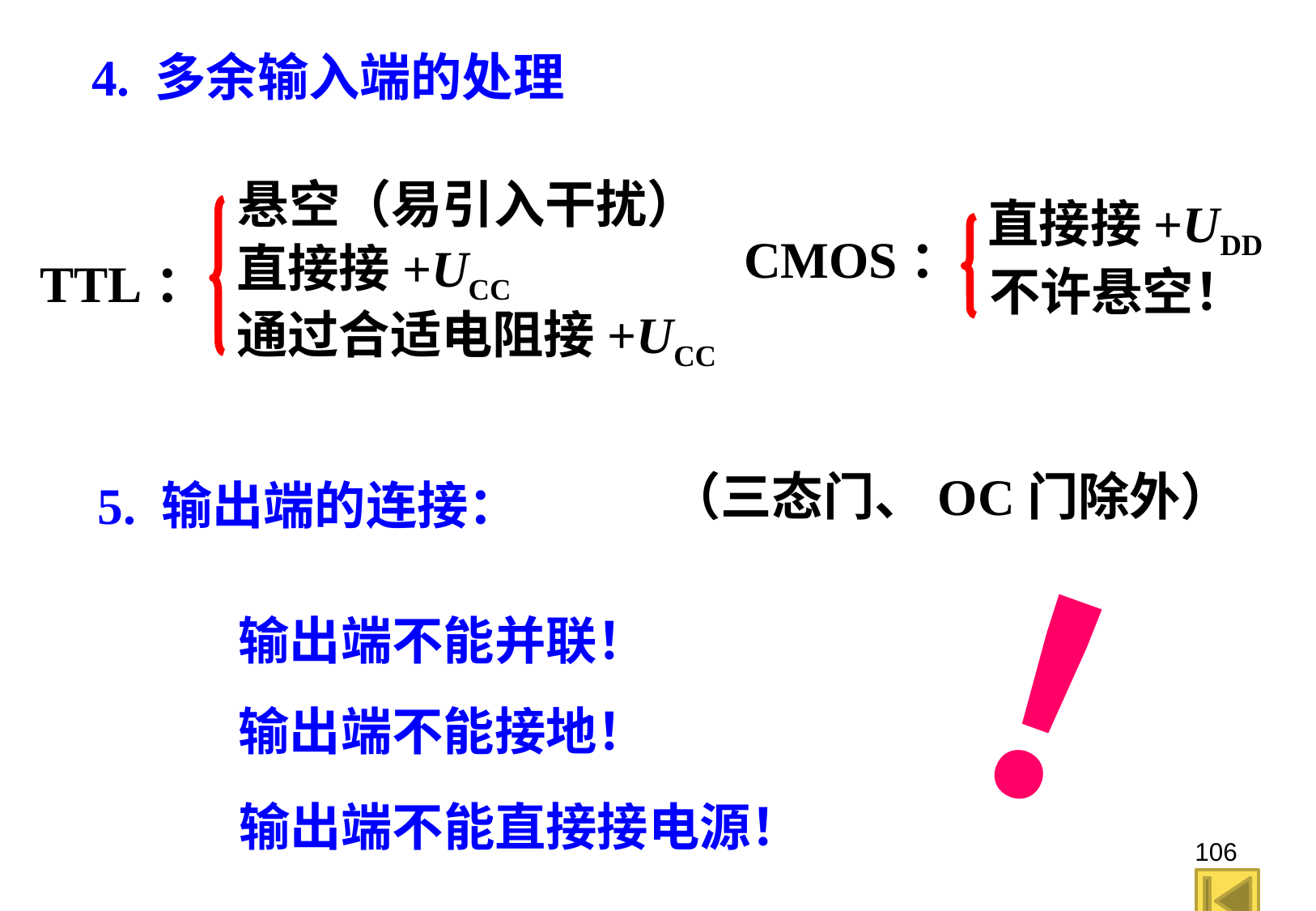

4. 多余输入端的处理
悬空（易引入干扰）
直接接+UDD

CMOS：
直接接+UCC
TTL：
不许悬空！
通过合适电阻接+UCC
（三态门、OC门除外）
5. 输出端的连接：
！
输出端不能并联！
输出端不能接地！
输出端不能直接接电源！
106